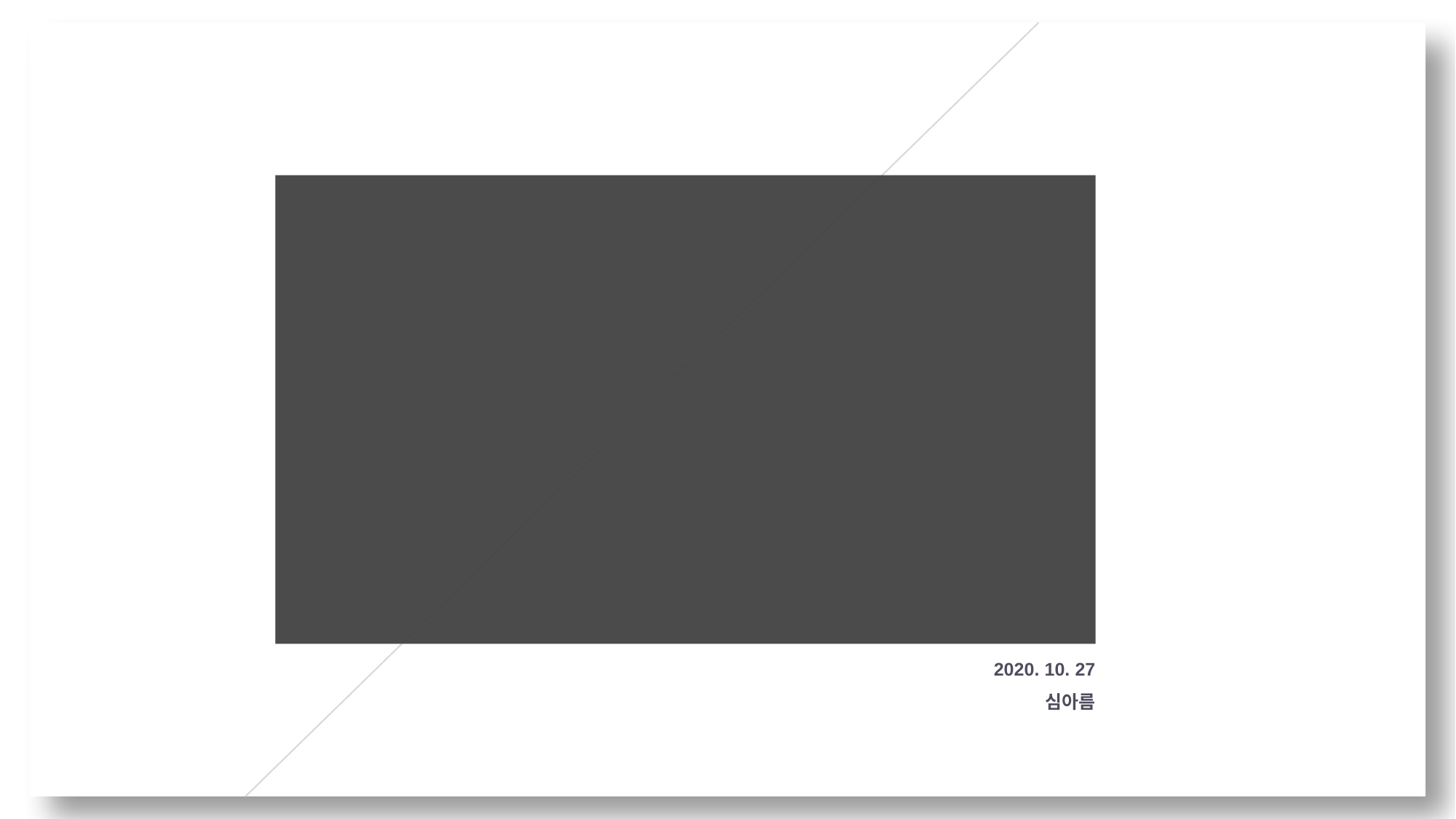

Recommendation System
Weighted Similarity Measure
for User-Based Collaborative Filtering
2020. 10. 27
심아름